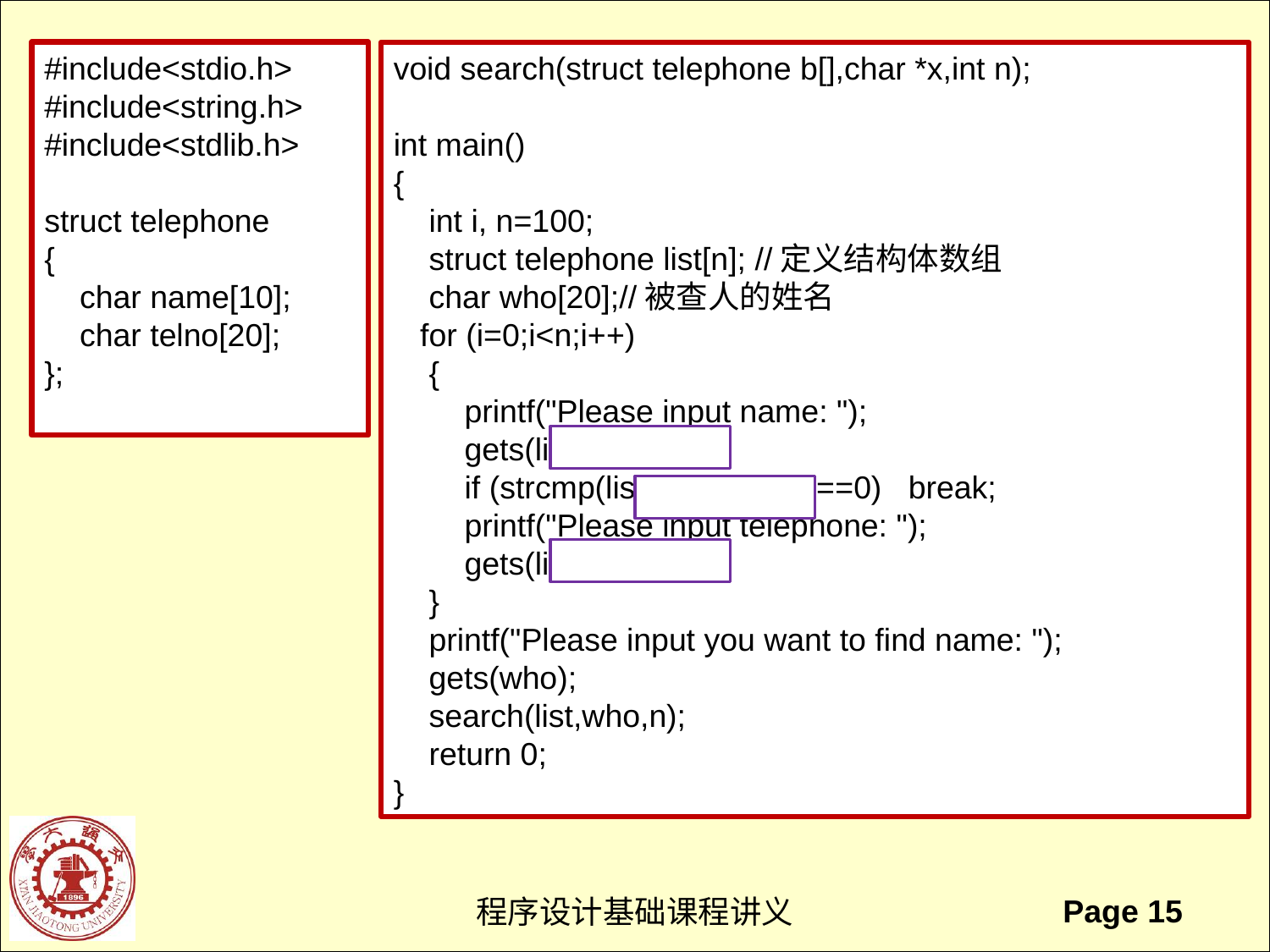

#include<stdio.h>
#include<string.h>
#include<stdlib.h>

struct telephone
{
    char name[10];
    char telno[20];
};

void search(struct telephone b[],char *x,int n);

int main()
{
    int i, n=100;
    struct telephone list[n]; //定义结构体数组
    char who[20];//被查人的姓名
   for (i=0;i<n;i++)
    {
        printf("Please input name: ");
        gets(list[i].name);
        if (strcmp(list[i].name,"#")==0)   break;
        printf("Please input telephone: ");
        gets(list[i].telno);
    }
    printf("Please input you want to find name: ");
    gets(who);
    search(list,who,n);
    return 0;
}